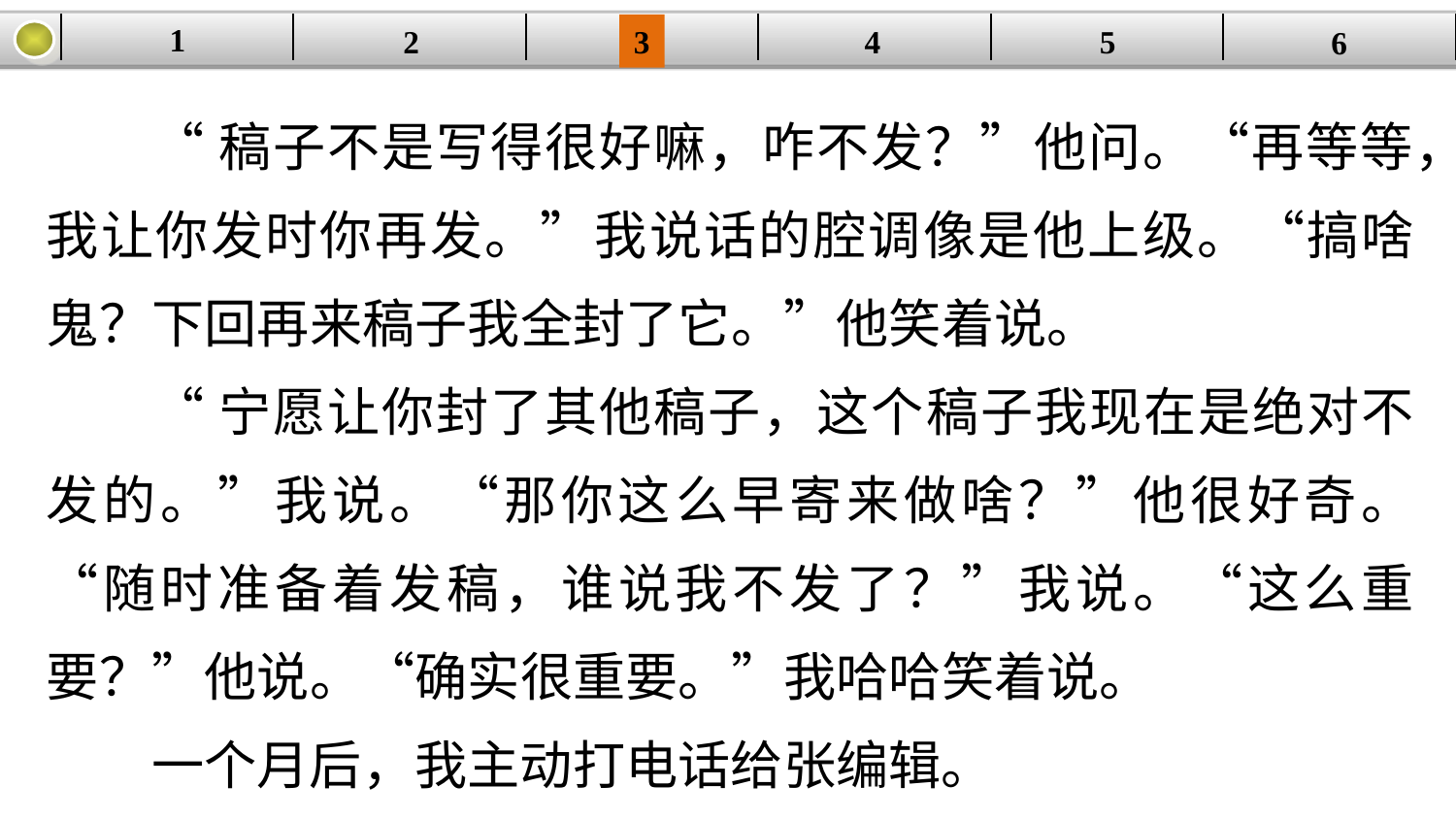

1
|  |  |  |  |  |  |
| --- | --- | --- | --- | --- | --- |
2
3
4
5
6

“稿子不是写得很好嘛，咋不发？”他问。“再等等，我让你发时你再发。”我说话的腔调像是他上级。“搞啥鬼？下回再来稿子我全封了它。”他笑着说。
“宁愿让你封了其他稿子，这个稿子我现在是绝对不发的。”我说。“那你这么早寄来做啥？”他很好奇。“随时准备着发稿，谁说我不发了？”我说。“这么重要？”他说。“确实很重要。”我哈哈笑着说。
一个月后，我主动打电话给张编辑。